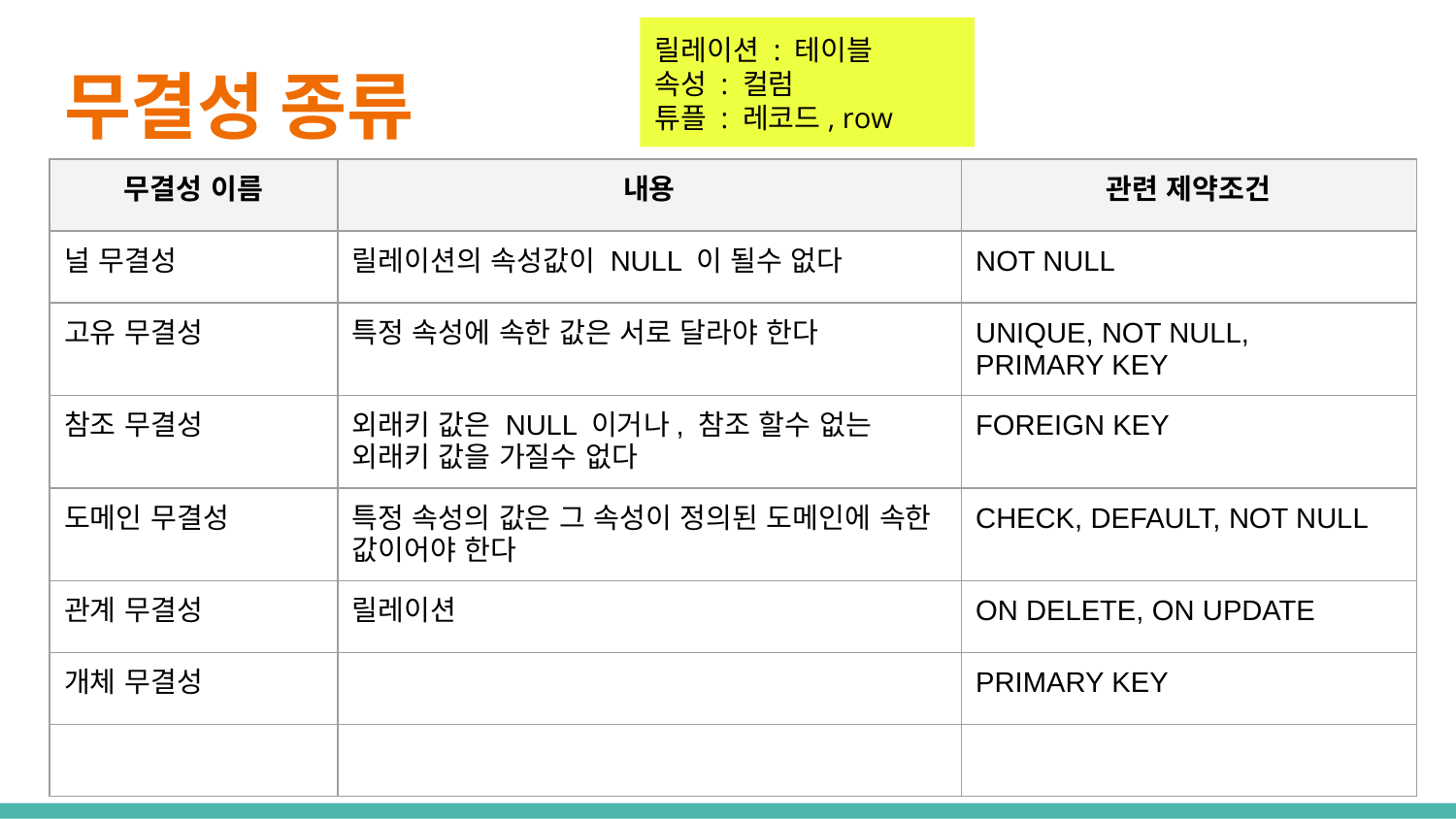

릴레이션 : 테이블
속성 : 컬럼
튜플 : 레코드, row
# 무결성 종류
| 무결성 이름 | 내용 | 관련 제약조건 |
| --- | --- | --- |
| 널 무결성 | 릴레이션의 속성값이 NULL 이 될수 없다 | NOT NULL |
| 고유 무결성 | 특정 속성에 속한 값은 서로 달라야 한다 | UNIQUE, NOT NULL, PRIMARY KEY |
| 참조 무결성 | 외래키 값은 NULL 이거나, 참조 할수 없는 외래키 값을 가질수 없다 | FOREIGN KEY |
| 도메인 무결성 | 특정 속성의 값은 그 속성이 정의된 도메인에 속한 값이어야 한다 | CHECK, DEFAULT, NOT NULL |
| 관계 무결성 | 릴레이션 | ON DELETE, ON UPDATE |
| 개체 무결성 |  | PRIMARY KEY |
|  |  |  |